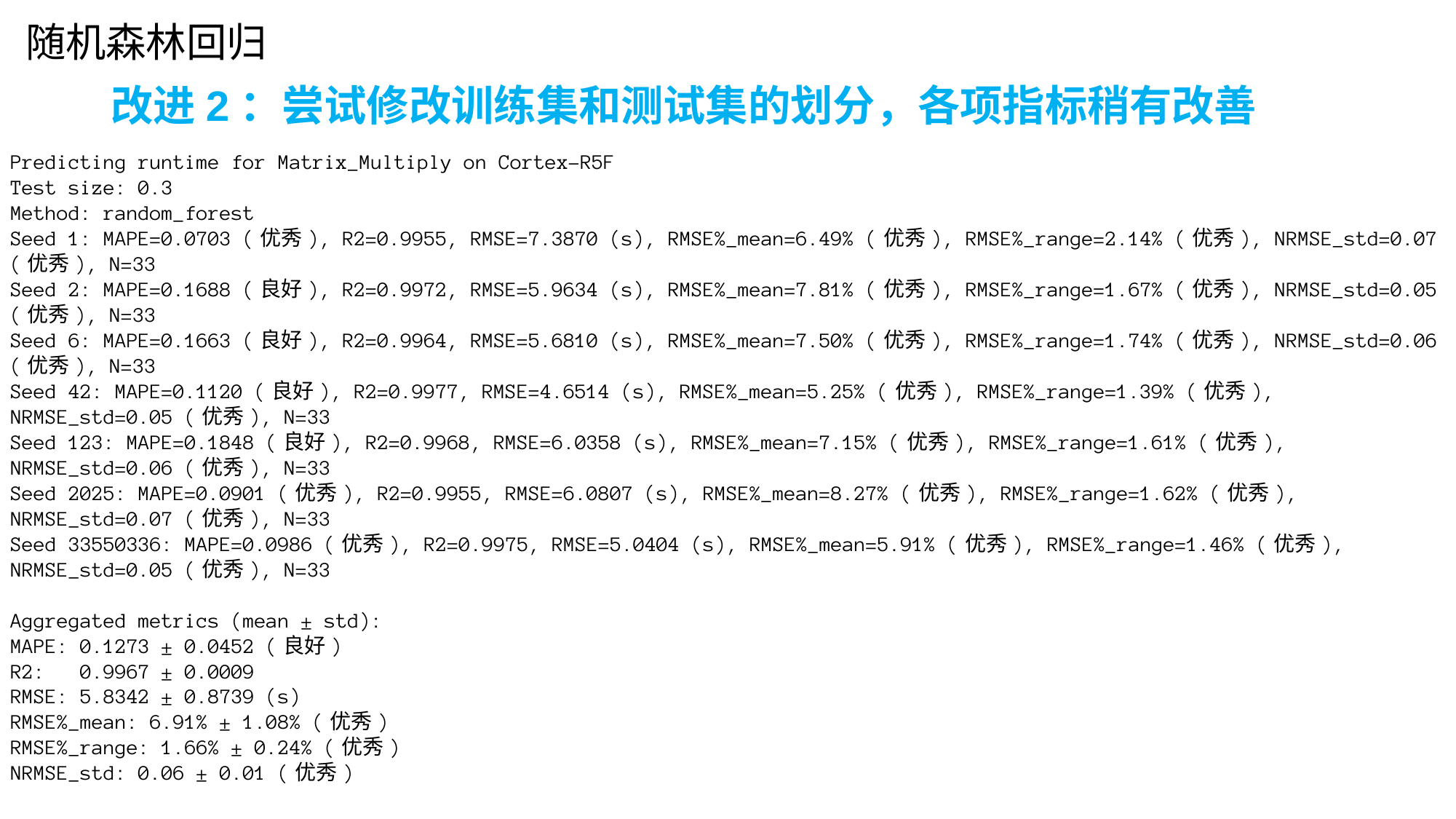

随机森林回归
# 改进2：尝试修改训练集和测试集的划分，各项指标稍有改善
Predicting runtime for Matrix_Multiply on Cortex-R5F
Test size: 0.3
Method: random_forest
Seed 1: MAPE=0.0703 (优秀), R2=0.9955, RMSE=7.3870 (s), RMSE%_mean=6.49% (优秀), RMSE%_range=2.14% (优秀), NRMSE_std=0.07 (优秀), N=33
Seed 2: MAPE=0.1688 (良好), R2=0.9972, RMSE=5.9634 (s), RMSE%_mean=7.81% (优秀), RMSE%_range=1.67% (优秀), NRMSE_std=0.05 (优秀), N=33
Seed 6: MAPE=0.1663 (良好), R2=0.9964, RMSE=5.6810 (s), RMSE%_mean=7.50% (优秀), RMSE%_range=1.74% (优秀), NRMSE_std=0.06 (优秀), N=33
Seed 42: MAPE=0.1120 (良好), R2=0.9977, RMSE=4.6514 (s), RMSE%_mean=5.25% (优秀), RMSE%_range=1.39% (优秀), NRMSE_std=0.05 (优秀), N=33
Seed 123: MAPE=0.1848 (良好), R2=0.9968, RMSE=6.0358 (s), RMSE%_mean=7.15% (优秀), RMSE%_range=1.61% (优秀), NRMSE_std=0.06 (优秀), N=33
Seed 2025: MAPE=0.0901 (优秀), R2=0.9955, RMSE=6.0807 (s), RMSE%_mean=8.27% (优秀), RMSE%_range=1.62% (优秀), NRMSE_std=0.07 (优秀), N=33
Seed 33550336: MAPE=0.0986 (优秀), R2=0.9975, RMSE=5.0404 (s), RMSE%_mean=5.91% (优秀), RMSE%_range=1.46% (优秀), NRMSE_std=0.05 (优秀), N=33

Aggregated metrics (mean ± std):
MAPE: 0.1273 ± 0.0452 (良好)
R2:   0.9967 ± 0.0009
RMSE: 5.8342 ± 0.8739 (s)
RMSE%_mean: 6.91% ± 1.08% (优秀)
RMSE%_range: 1.66% ± 0.24% (优秀)
NRMSE_std: 0.06 ± 0.01 (优秀)